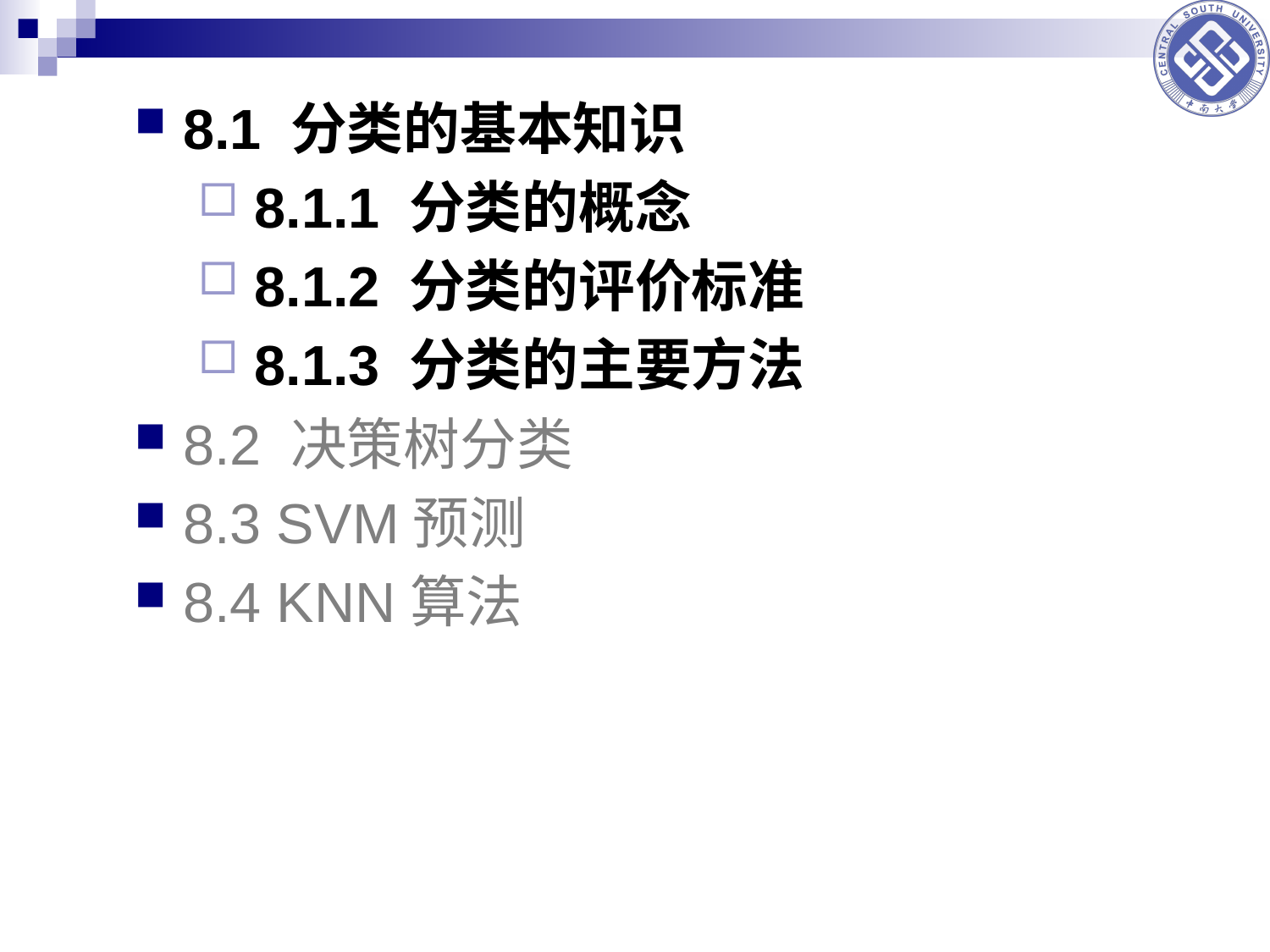

8.1 分类的基本知识
 8.1.1 分类的概念
 8.1.2 分类的评价标准
 8.1.3 分类的主要方法
8.2 决策树分类
8.3 SVM预测
8.4 KNN算法